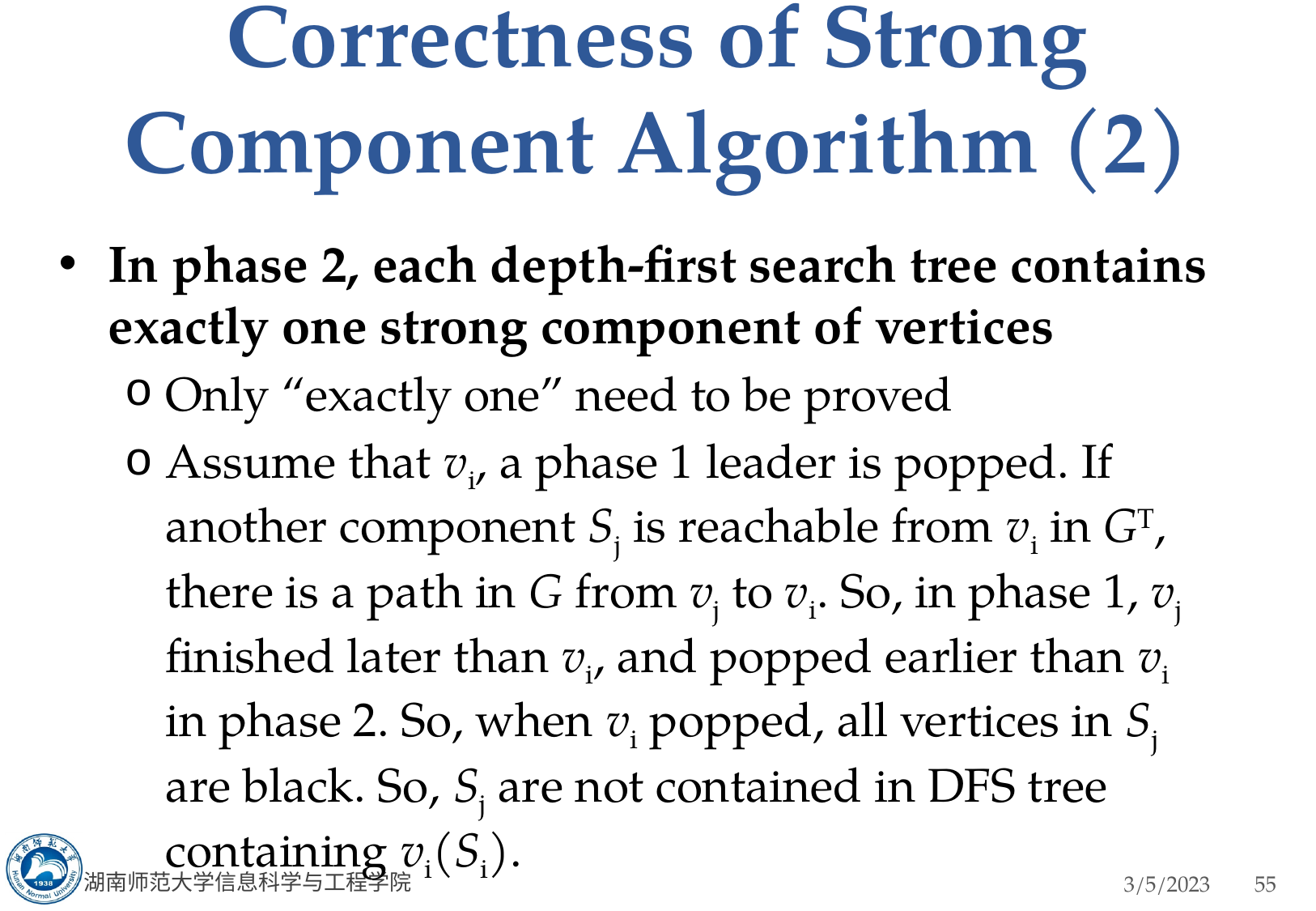

# Correctness of Strong Component Algorithm (2)
In phase 2, each depth-first search tree contains exactly one strong component of vertices
Only “exactly one” need to be proved
Assume that vi, a phase 1 leader is popped. If another component Sj is reachable from vi in GT, there is a path in G from vj to vi. So, in phase 1, vj finished later than vi, and popped earlier than vi in phase 2. So, when vi popped, all vertices in Sj are black. So, Sj are not contained in DFS tree containing vi(Si).
湖南师范大学信息科学与工程学院
3/5/2023
55